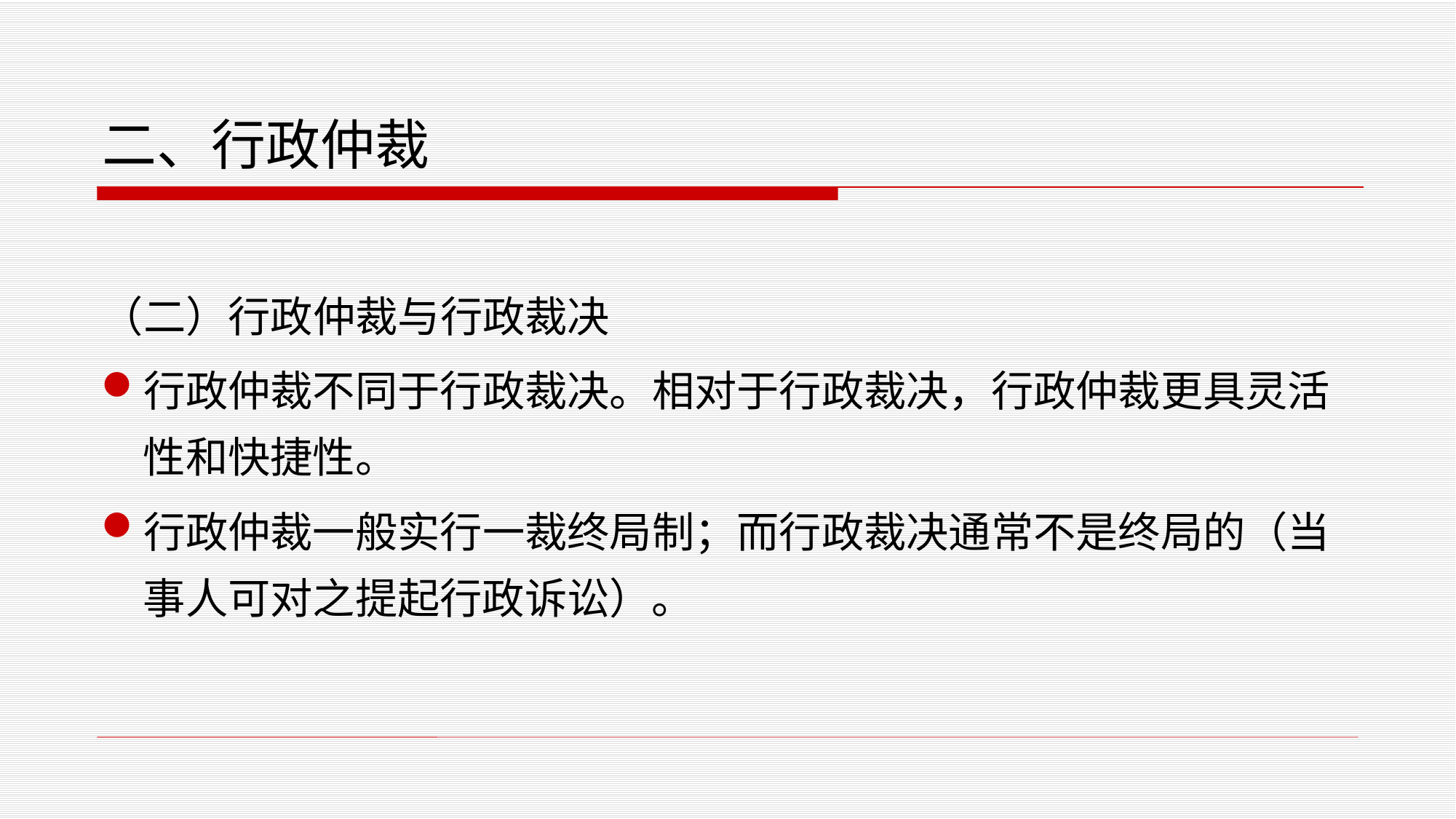

# 二、行政仲裁

（二）行政仲裁与行政裁决
行政仲裁不同于行政裁决。相对于行政裁决，行政仲裁更具灵活性和快捷性。
行政仲裁一般实行一裁终局制；而行政裁决通常不是终局的（当事人可对之提起行政诉讼）。